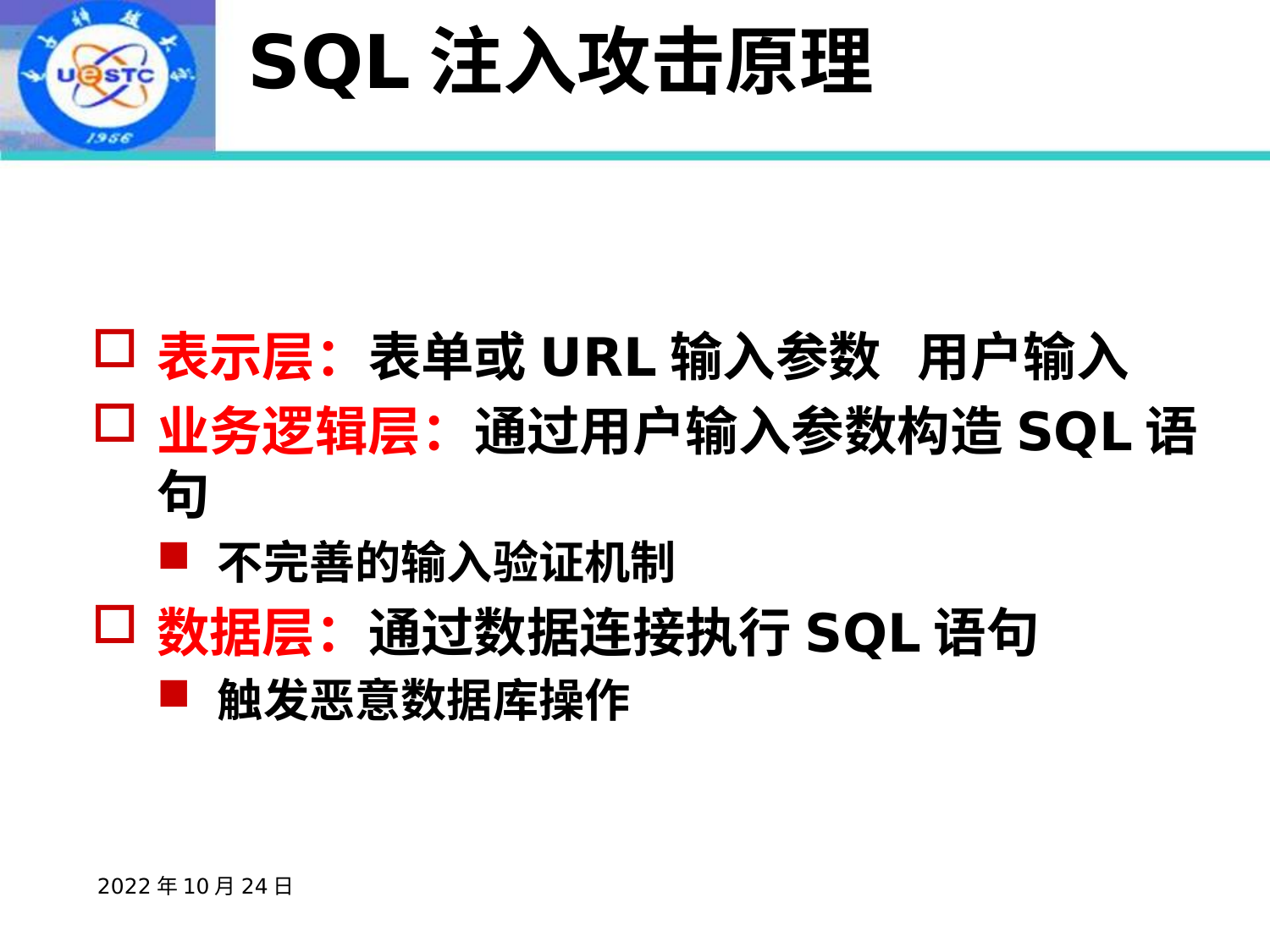

# SQL注入攻击原理

表示层：表单或URL输入参数   用户输入
业务逻辑层：通过用户输入参数构造SQL语句
不完善的输入验证机制
数据层：通过数据连接执行SQL语句
触发恶意数据库操作
2022年10月24日
5